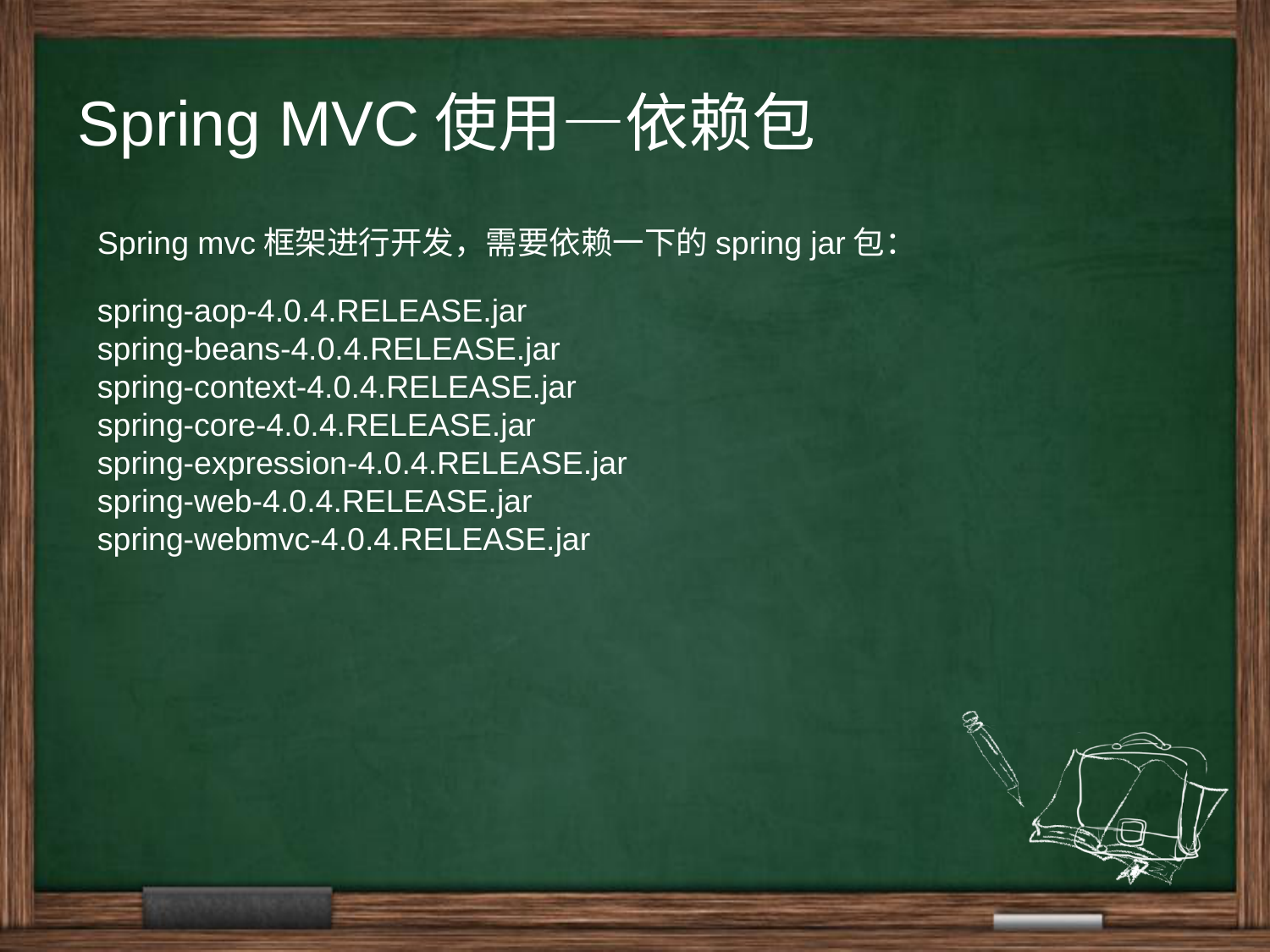

Spring MVC使用—依赖包
Spring mvc框架进行开发，需要依赖一下的spring jar包：

spring-aop-4.0.4.RELEASE.jar
spring-beans-4.0.4.RELEASE.jar
spring-context-4.0.4.RELEASE.jar
spring-core-4.0.4.RELEASE.jar
spring-expression-4.0.4.RELEASE.jar
spring-web-4.0.4.RELEASE.jar
spring-webmvc-4.0.4.RELEASE.jar